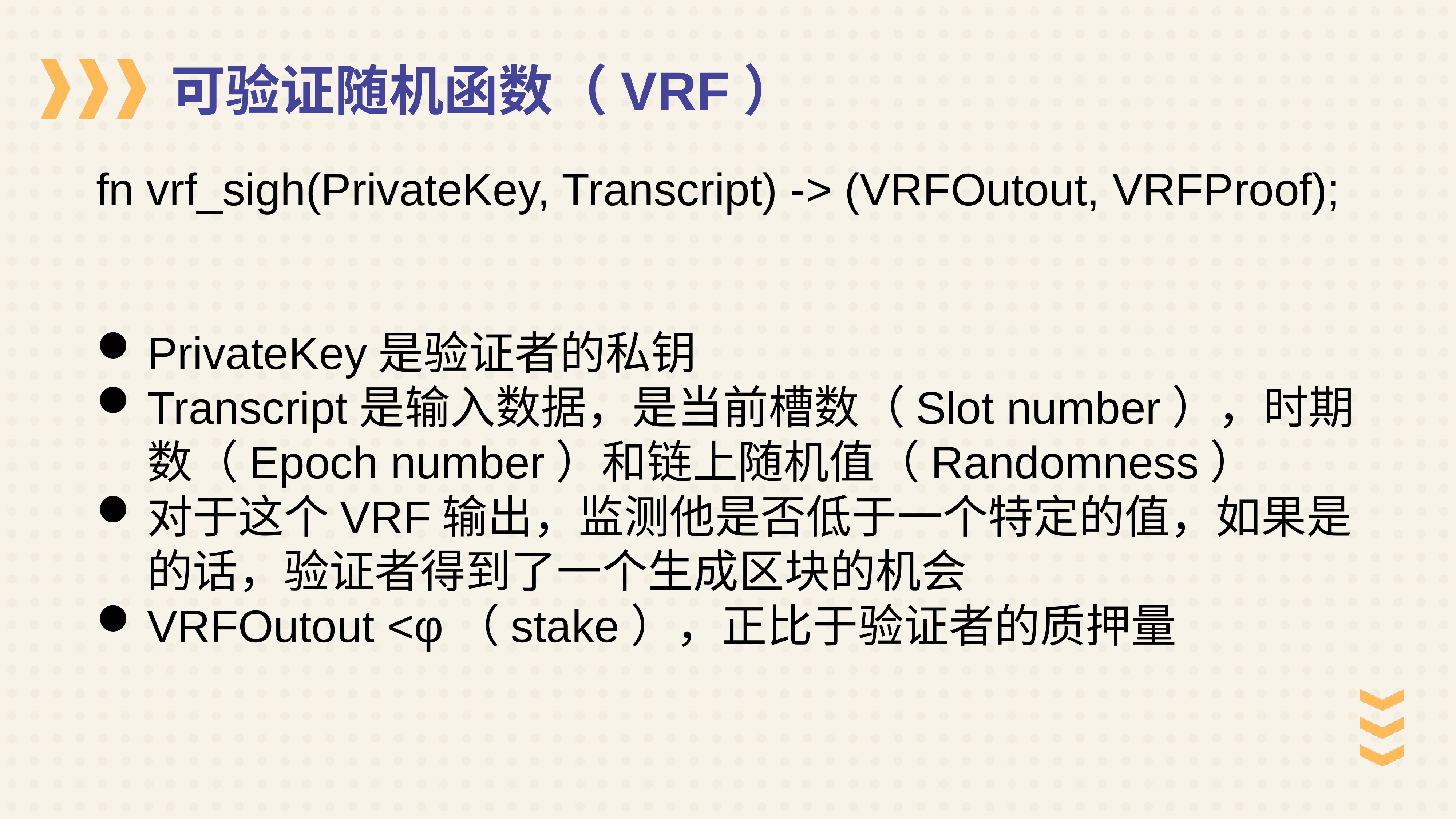

可验证随机函数（VRF）
fn vrf_sigh(PrivateKey, Transcript) -> (VRFOutout, VRFProof);

PrivateKey是验证者的私钥
Transcript是输入数据，是当前槽数（Slot number），时期数（Epoch number）和链上随机值（Randomness）
对于这个VRF输出，监测他是否低于一个特定的值，如果是的话，验证者得到了一个生成区块的机会
VRFOutout <φ（stake），正比于验证者的质押量